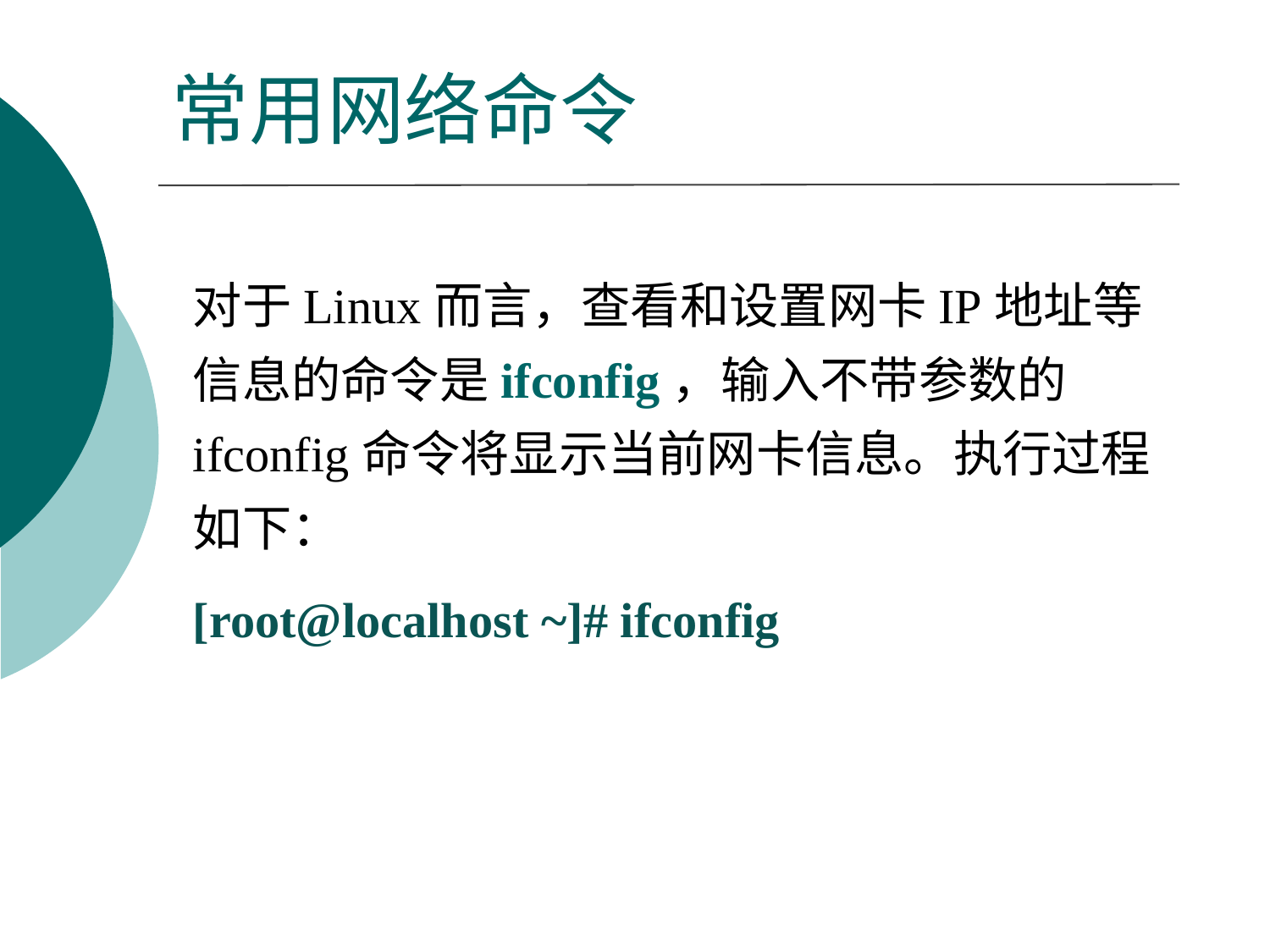

# 常用网络命令
对于Linux而言，查看和设置网卡IP地址等信息的命令是ifconfig，输入不带参数的ifconfig命令将显示当前网卡信息。执行过程如下：
[root@localhost ~]# ifconfig